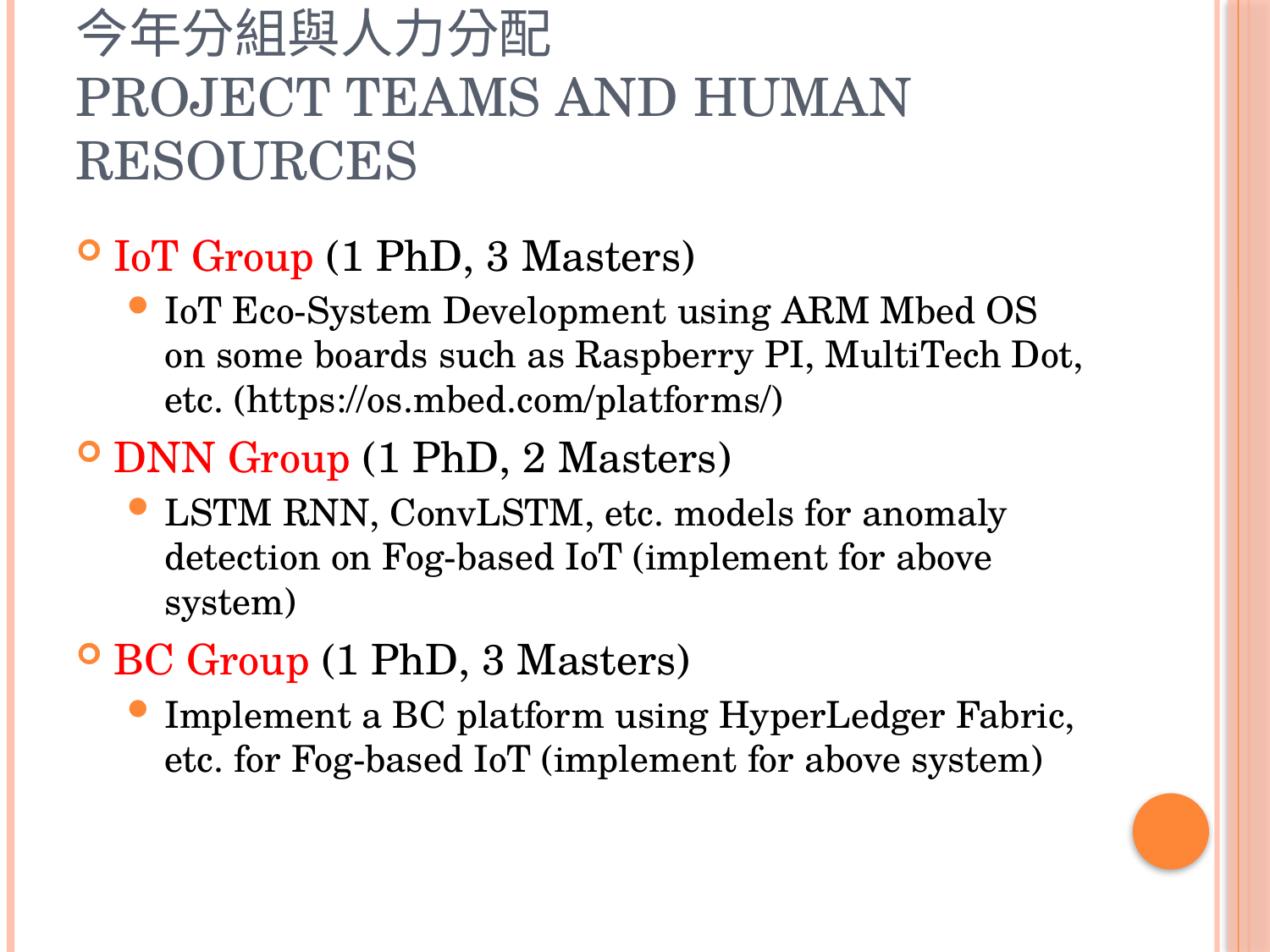

# 今年分組與人力分配 Project Teams and Human Resources
IoT Group (1 PhD, 3 Masters)
IoT Eco-System Development using ARM Mbed OS on some boards such as Raspberry PI, MultiTech Dot, etc. (https://os.mbed.com/platforms/)
DNN Group (1 PhD, 2 Masters)
LSTM RNN, ConvLSTM, etc. models for anomaly detection on Fog-based IoT (implement for above system)
BC Group (1 PhD, 3 Masters)
Implement a BC platform using HyperLedger Fabric, etc. for Fog-based IoT (implement for above system)